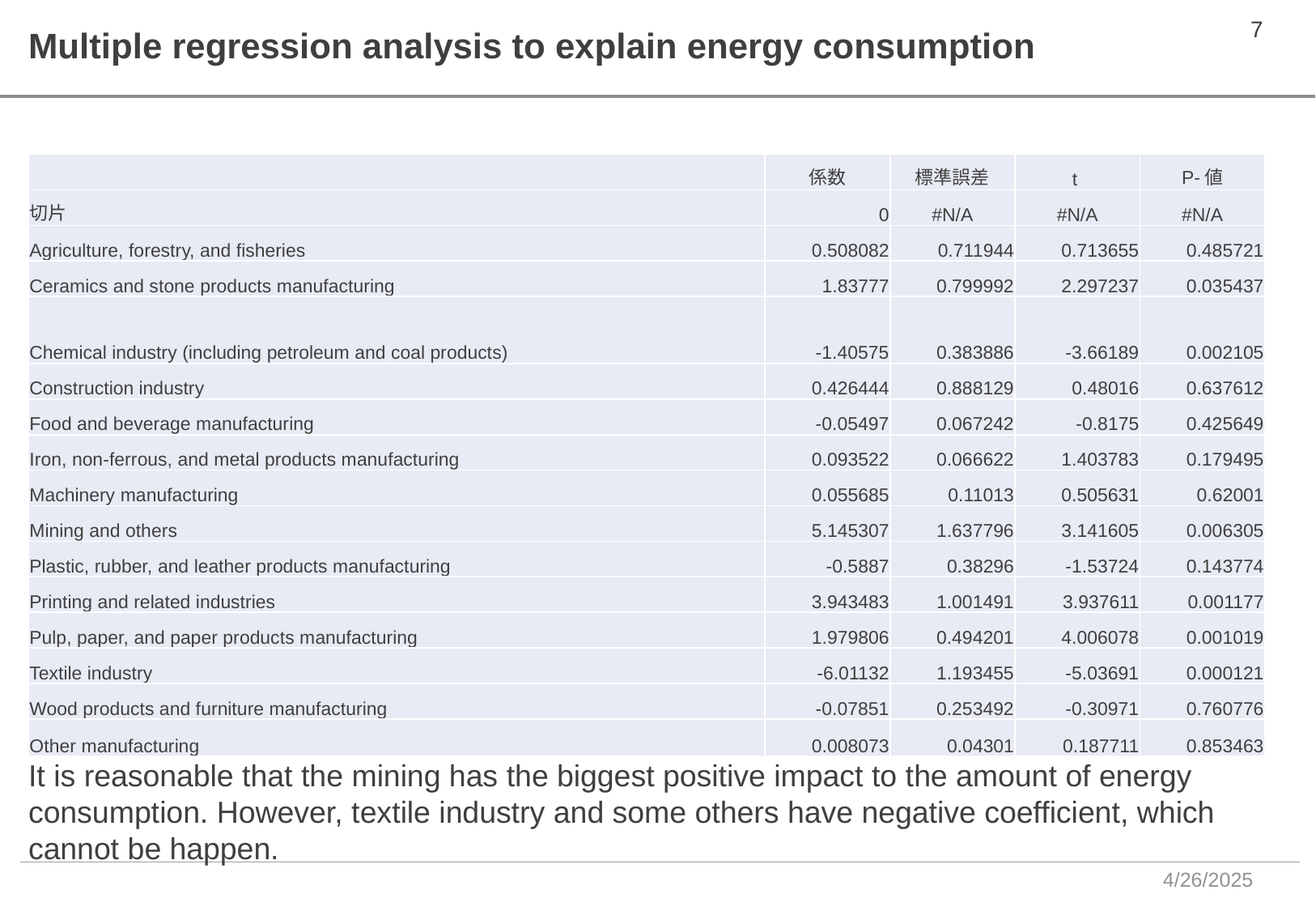

Multiple regression analysis to explain energy consumption
|  | 係数 | 標準誤差 | t | P-値 |
| --- | --- | --- | --- | --- |
| 切片 | 0 | #N/A | #N/A | #N/A |
| Agriculture, forestry, and fisheries | 0.508082 | 0.711944 | 0.713655 | 0.485721 |
| Ceramics and stone products manufacturing | 1.83777 | 0.799992 | 2.297237 | 0.035437 |
| Chemical industry (including petroleum and coal products) | -1.40575 | 0.383886 | -3.66189 | 0.002105 |
| Construction industry | 0.426444 | 0.888129 | 0.48016 | 0.637612 |
| Food and beverage manufacturing | -0.05497 | 0.067242 | -0.8175 | 0.425649 |
| Iron, non-ferrous, and metal products manufacturing | 0.093522 | 0.066622 | 1.403783 | 0.179495 |
| Machinery manufacturing | 0.055685 | 0.11013 | 0.505631 | 0.62001 |
| Mining and others | 5.145307 | 1.637796 | 3.141605 | 0.006305 |
| Plastic, rubber, and leather products manufacturing | -0.5887 | 0.38296 | -1.53724 | 0.143774 |
| Printing and related industries | 3.943483 | 1.001491 | 3.937611 | 0.001177 |
| Pulp, paper, and paper products manufacturing | 1.979806 | 0.494201 | 4.006078 | 0.001019 |
| Textile industry | -6.01132 | 1.193455 | -5.03691 | 0.000121 |
| Wood products and furniture manufacturing | -0.07851 | 0.253492 | -0.30971 | 0.760776 |
| Other manufacturing | 0.008073 | 0.04301 | 0.187711 | 0.853463 |
It is reasonable that the mining has the biggest positive impact to the amount of energy consumption. However, textile industry and some others have negative coefficient, which cannot be happen.